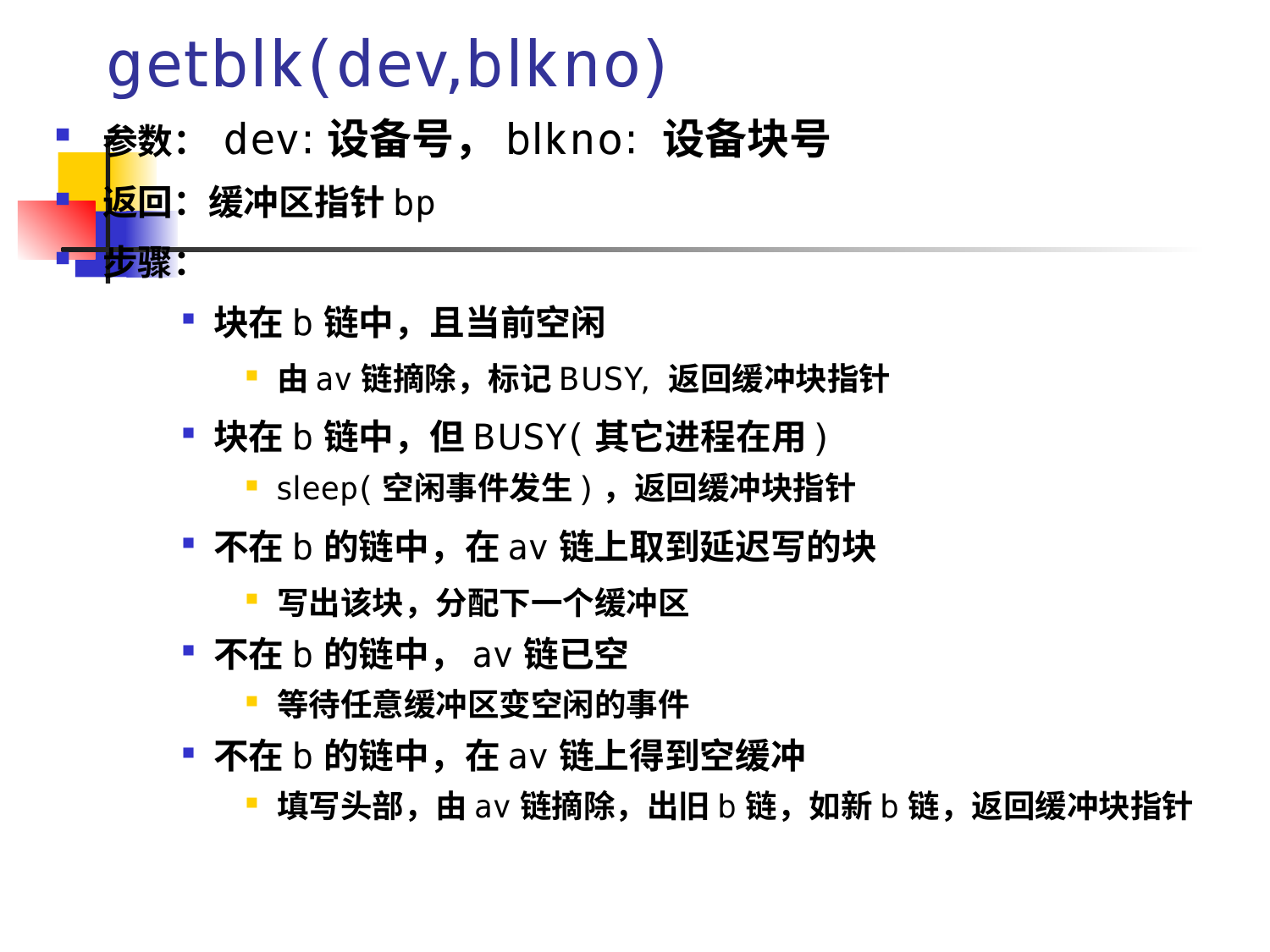

# getblk(dev,blkno)
参数： dev:设备号，blkno: 设备块号
返回：缓冲区指针bp
步骤：
块在b链中，且当前空闲
由av链摘除，标记BUSY, 返回缓冲块指针
块在b链中，但BUSY(其它进程在用)
sleep(空闲事件发生)，返回缓冲块指针
不在b的链中，在av链上取到延迟写的块
写出该块，分配下一个缓冲区
不在b的链中，av链已空
等待任意缓冲区变空闲的事件
不在b的链中，在av链上得到空缓冲
填写头部，由av链摘除，出旧b链，如新b链，返回缓冲块指针